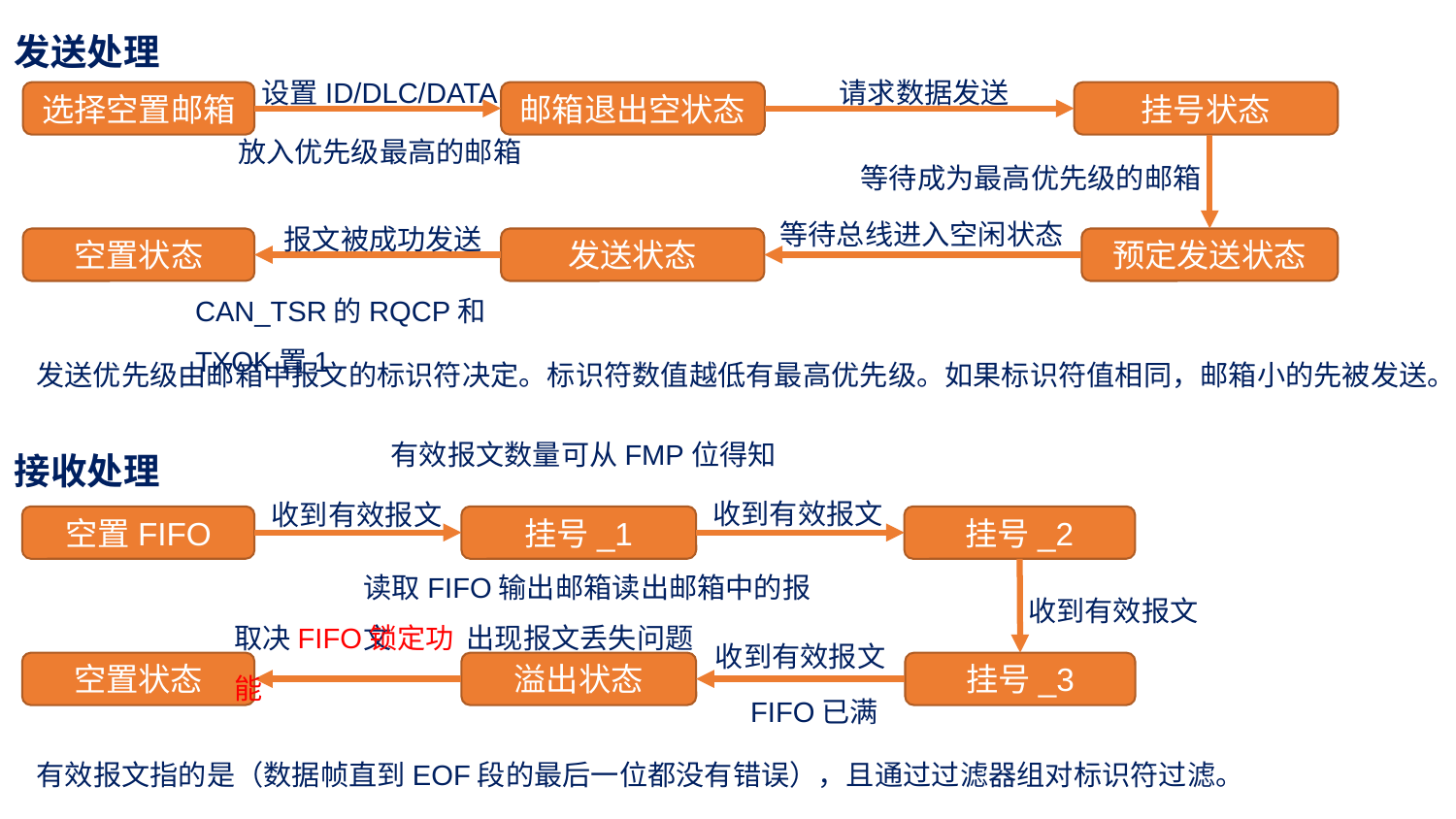

发送处理
请求数据发送
设置ID/DLC/DATA
选择空置邮箱
邮箱退出空状态
挂号状态
放入优先级最高的邮箱
等待成为最高优先级的邮箱
等待总线进入空闲状态
报文被成功发送
空置状态
发送状态
预定发送状态
CAN_TSR的RQCP和TXOK置1
发送优先级由邮箱中报文的标识符决定。标识符数值越低有最高优先级。如果标识符值相同，邮箱小的先被发送。
有效报文数量可从FMP位得知
接收处理
收到有效报文
收到有效报文
空置FIFO
挂号_1
挂号_2
读取FIFO输出邮箱读出邮箱中的报文
收到有效报文
取决FIFO锁定功能
出现报文丢失问题
收到有效报文
空置状态
溢出状态
挂号_3
FIFO已满
有效报文指的是（数据帧直到EOF段的最后一位都没有错误），且通过过滤器组对标识符过滤。